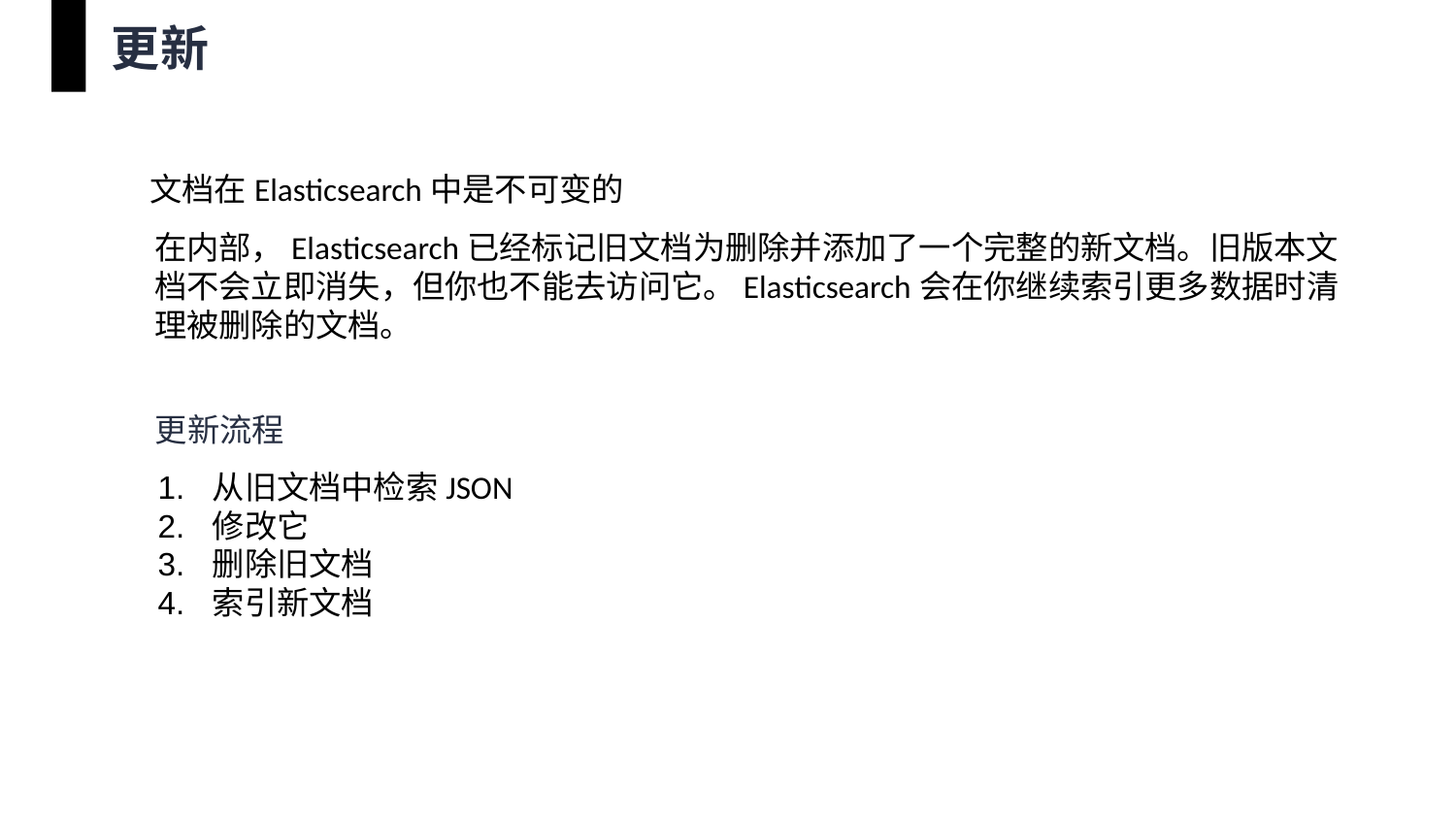

更新
文档在Elasticsearch中是不可变的
在内部，Elasticsearch已经标记旧文档为删除并添加了一个完整的新文档。旧版本文档不会立即消失，但你也不能去访问它。Elasticsearch会在你继续索引更多数据时清理被删除的文档。
更新流程
从旧文档中检索JSON
修改它
删除旧文档
索引新文档